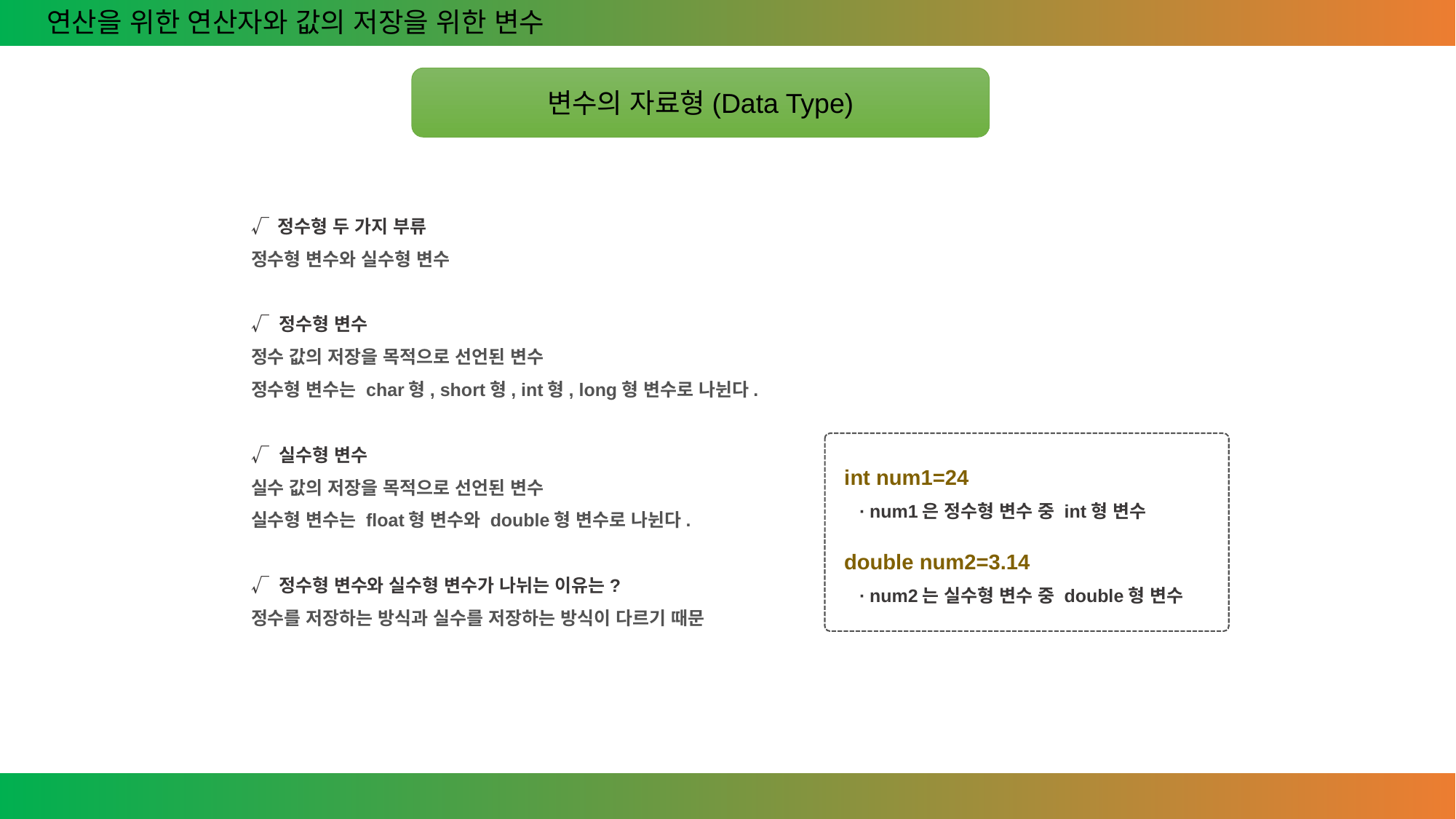

연산을 위한 연산자와 값의 저장을 위한 변수
변수의 자료형(Data Type)
√ 정수형 두 가지 부류
정수형 변수와 실수형 변수

√ 정수형 변수
정수 값의 저장을 목적으로 선언된 변수
정수형 변수는 char형, short형, int형, long형 변수로 나뉜다.

√ 실수형 변수
실수 값의 저장을 목적으로 선언된 변수
실수형 변수는 float형 변수와 double형 변수로 나뉜다.

√ 정수형 변수와 실수형 변수가 나뉘는 이유는?
정수를 저장하는 방식과 실수를 저장하는 방식이 다르기 때문

int num1=24
   ∙ num1은 정수형 변수 중 int형 변수

double num2=3.14
   ∙ num2는 실수형 변수 중 double형 변수